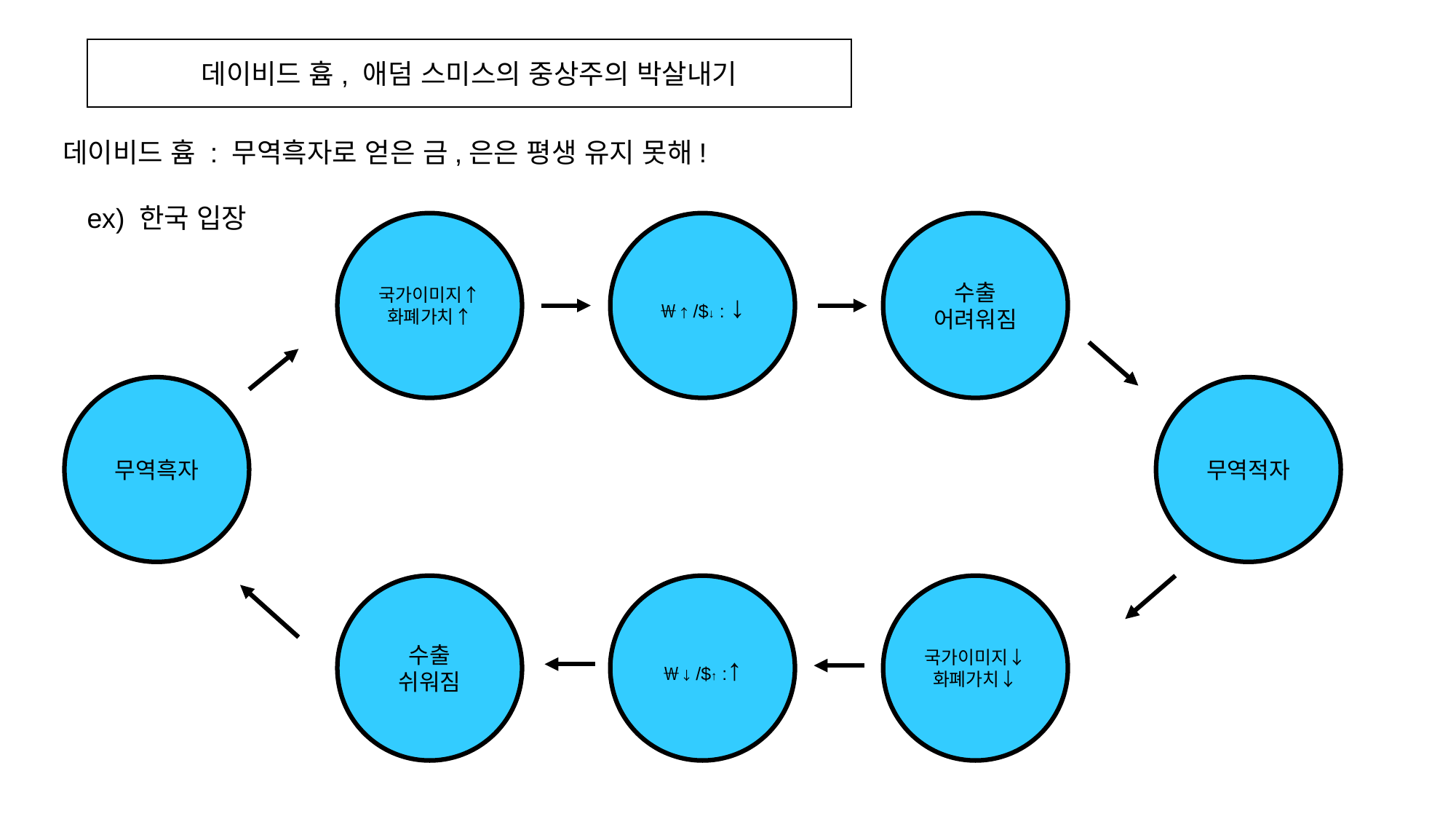

데이비드 흄, 애덤 스미스의 중상주의 박살내기
데이비드 흄 : 무역흑자로 얻은 금,은은 평생 유지 못해!
ex) 한국 입장
국가이미지↑
화폐가치↑
￦↑/$↓ : ↓
수출
어려워짐
무역흑자
무역적자
수출
쉬워짐
￦↓/$↑ :↑
국가이미지↓
화폐가치↓